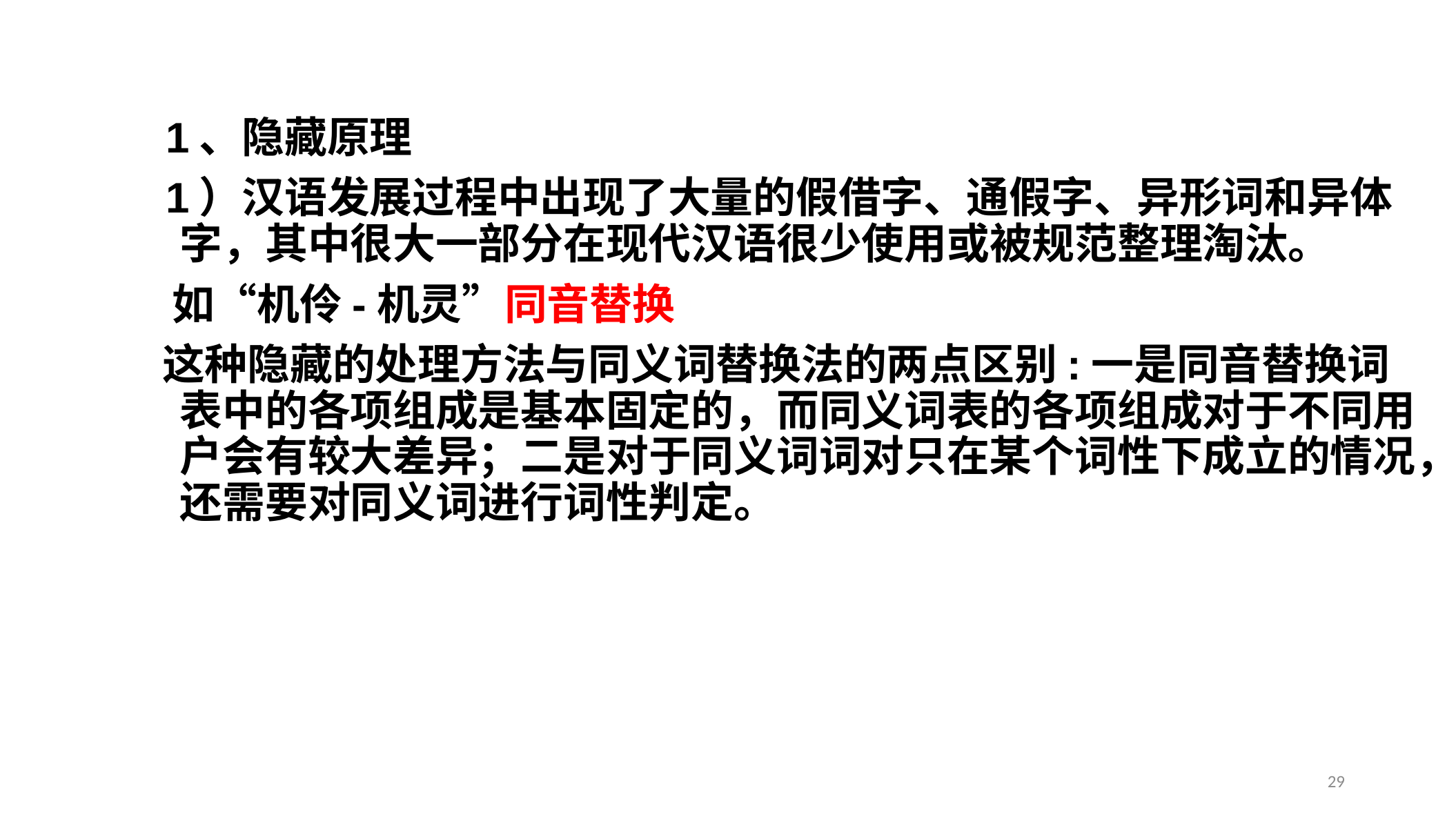

1、隐藏原理
      1）汉语发展过程中出现了大量的假借字、通假字、异形词和异体字，其中很大一部分在现代汉语很少使用或被规范整理淘汰。
       如“机伶-机灵”同音替换
      这种隐藏的处理方法与同义词替换法的两点区别:一是同音替换词表中的各项组成是基本固定的，而同义词表的各项组成对于不同用户会有较大差异；二是对于同义词词对只在某个词性下成立的情况，还需要对同义词进行词性判定。

29